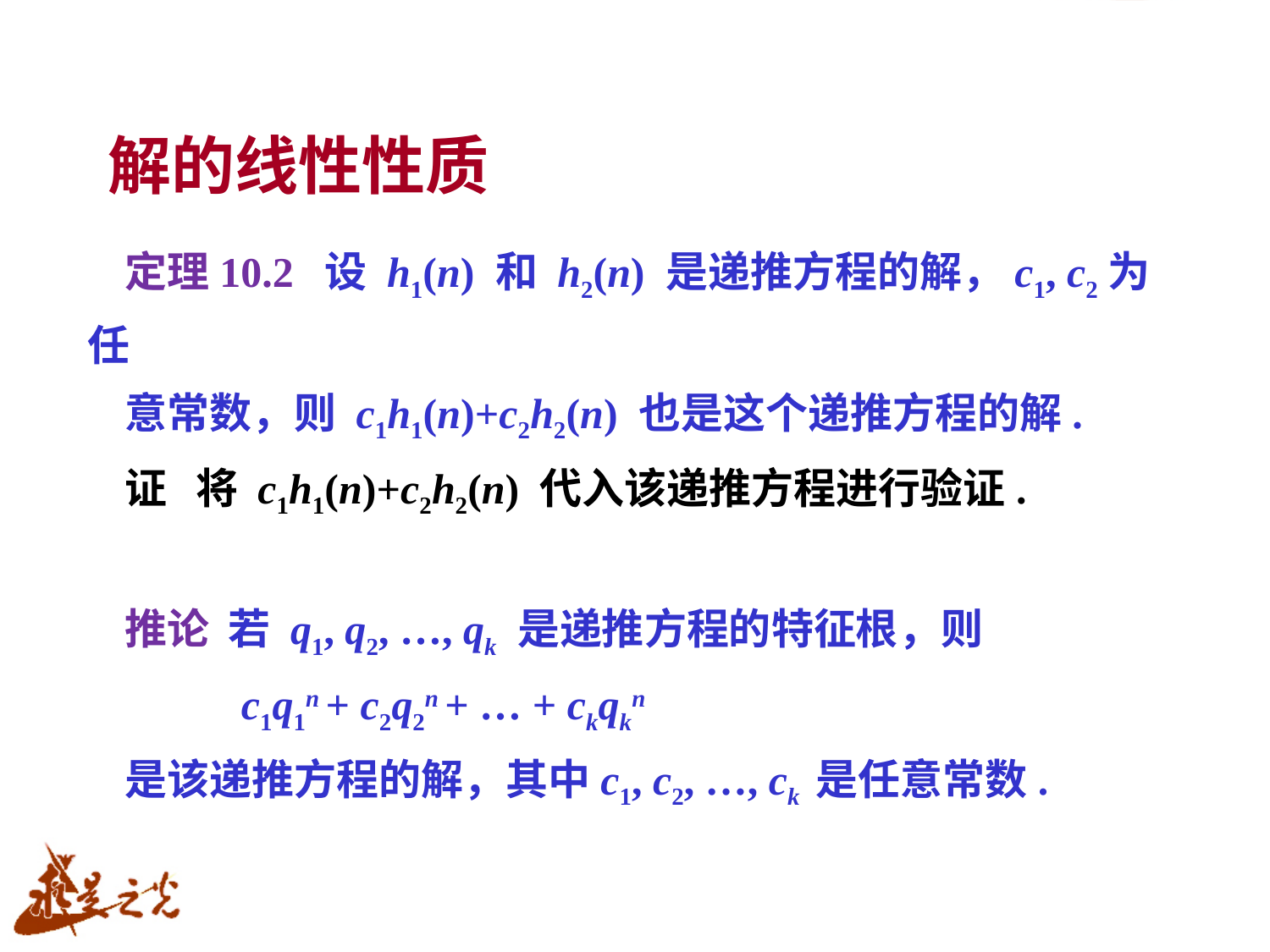

# 解的线性性质
定理10.2  设 h1(n) 和 h2(n) 是递推方程的解，c1, c2为任
意常数，则 c1h1(n)+c2h2(n) 也是这个递推方程的解.
证   将 c1h1(n)+c2h2(n) 代入该递推方程进行验证.

推论  若 q1, q2, …, qk 是递推方程的特征根，则
           c1q1n + c2q2n + … + ckqkn
是该递推方程的解，其中c1, c2, …, ck 是任意常数.
11